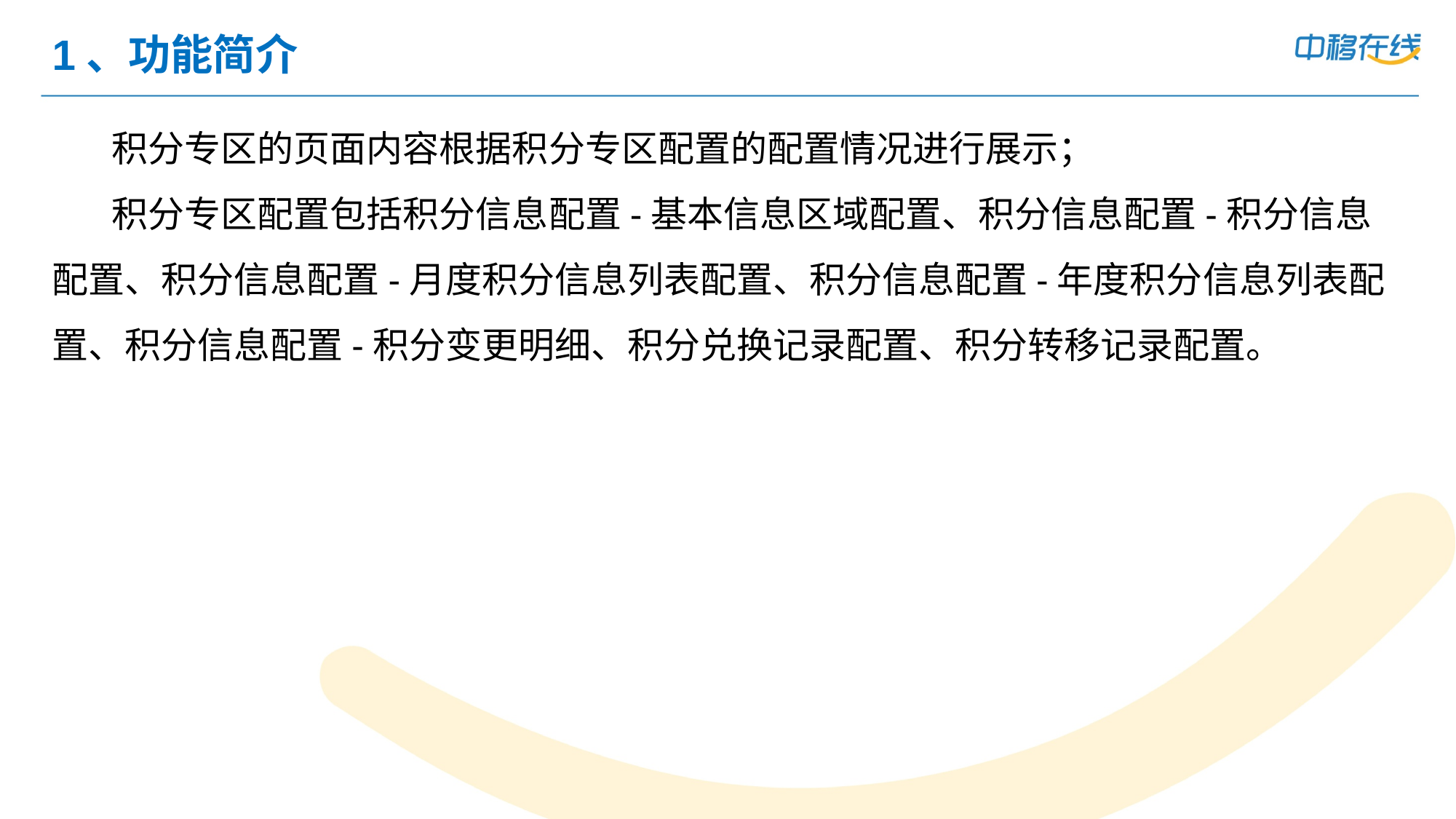

# 1、功能简介
 积分专区的页面内容根据积分专区配置的配置情况进行展示；
 积分专区配置包括积分信息配置-基本信息区域配置、积分信息配置-积分信息配置、积分信息配置-月度积分信息列表配置、积分信息配置-年度积分信息列表配置、积分信息配置-积分变更明细、积分兑换记录配置、积分转移记录配置。